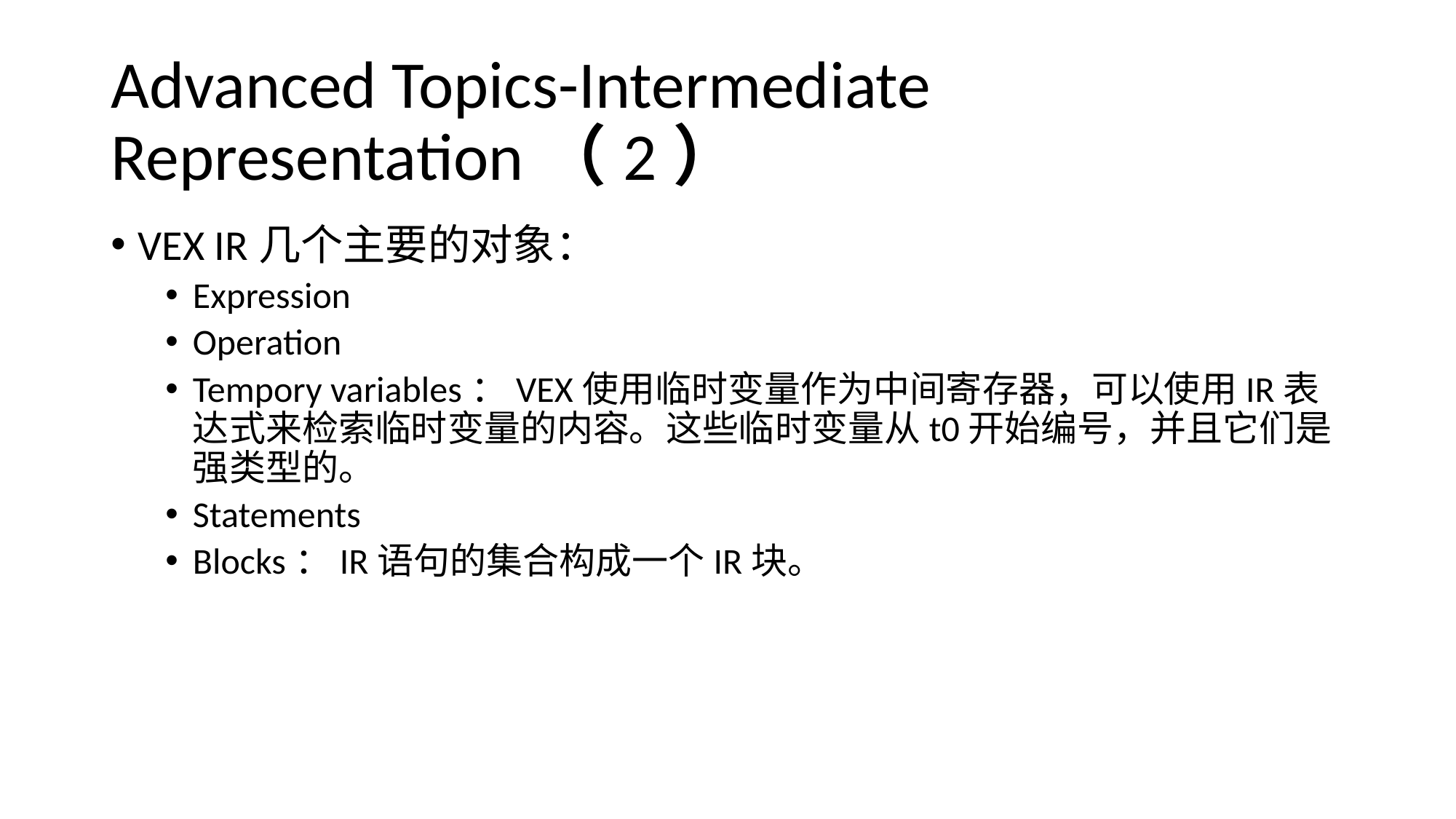

# Advanced Topics-Intermediate Representation（2）
VEX IR几个主要的对象：
Expression
Operation
Tempory variables：VEX使用临时变量作为中间寄存器，可以使用IR表达式来检索临时变量的内容。这些临时变量从t0开始编号，并且它们是强类型的。
Statements
Blocks：IR语句的集合构成一个IR块。